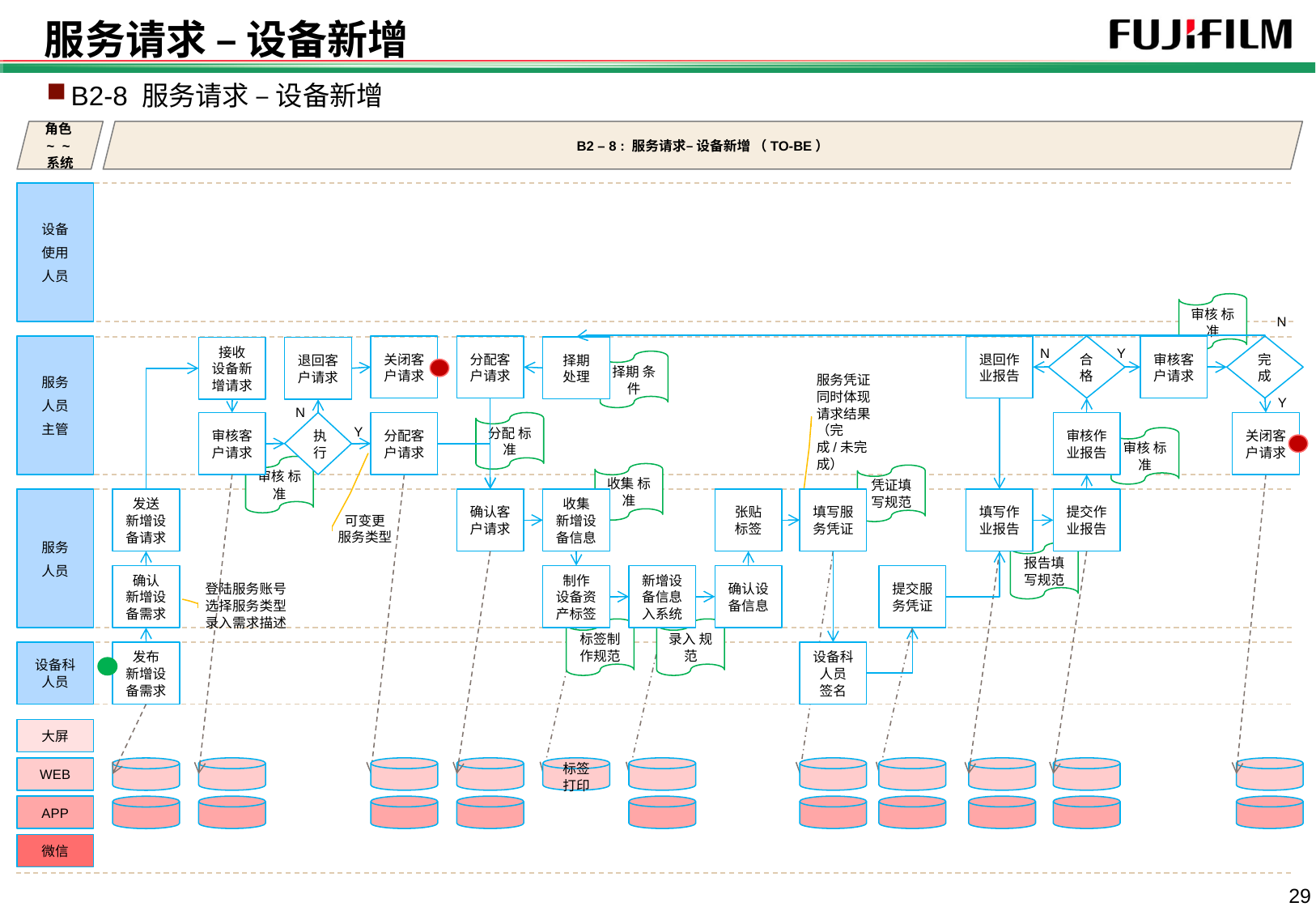

# 服务请求 – 设备新增
B2-8 服务请求 – 设备新增
角色~  ~系统
B2 – 8 : 服务请求– 设备新增 （TO-BE）
设备
使用
人员
审核 标准
N
服务
人员
主管
关闭客户请求
分配客户请求
退回作业报告
合格
审核客户请求
完成
择期 处理
接收 设备新增请求
退回客户请求
N
Y
择期 条件

Y
N
审核客户请求
执行
分配客户请求
分配 标准
审核作业报告
关闭客户请求
服务凭证同时体现请求结果（完成/未完成）
Y
审核 标准

审核 标准
收集 标准
凭证填写规范
填写服务凭证
发送 新增设备请求
填写作业报告
服务
人员
确认客户请求
收集 新增设备信息
张贴 标签
提交作业报告
可变更 服务类型
报告填写规范
制作 设备资产标签
新增设备信息入系统
确认 新增设备需求
确认设备信息
提交服务凭证
登陆服务账号选择服务类型录入需求描述
标签制作规范
录入 规范
设备科人员
发布 新增设备需求
设备科人员 签名

大屏
WEB

标签 打印

APP

微信